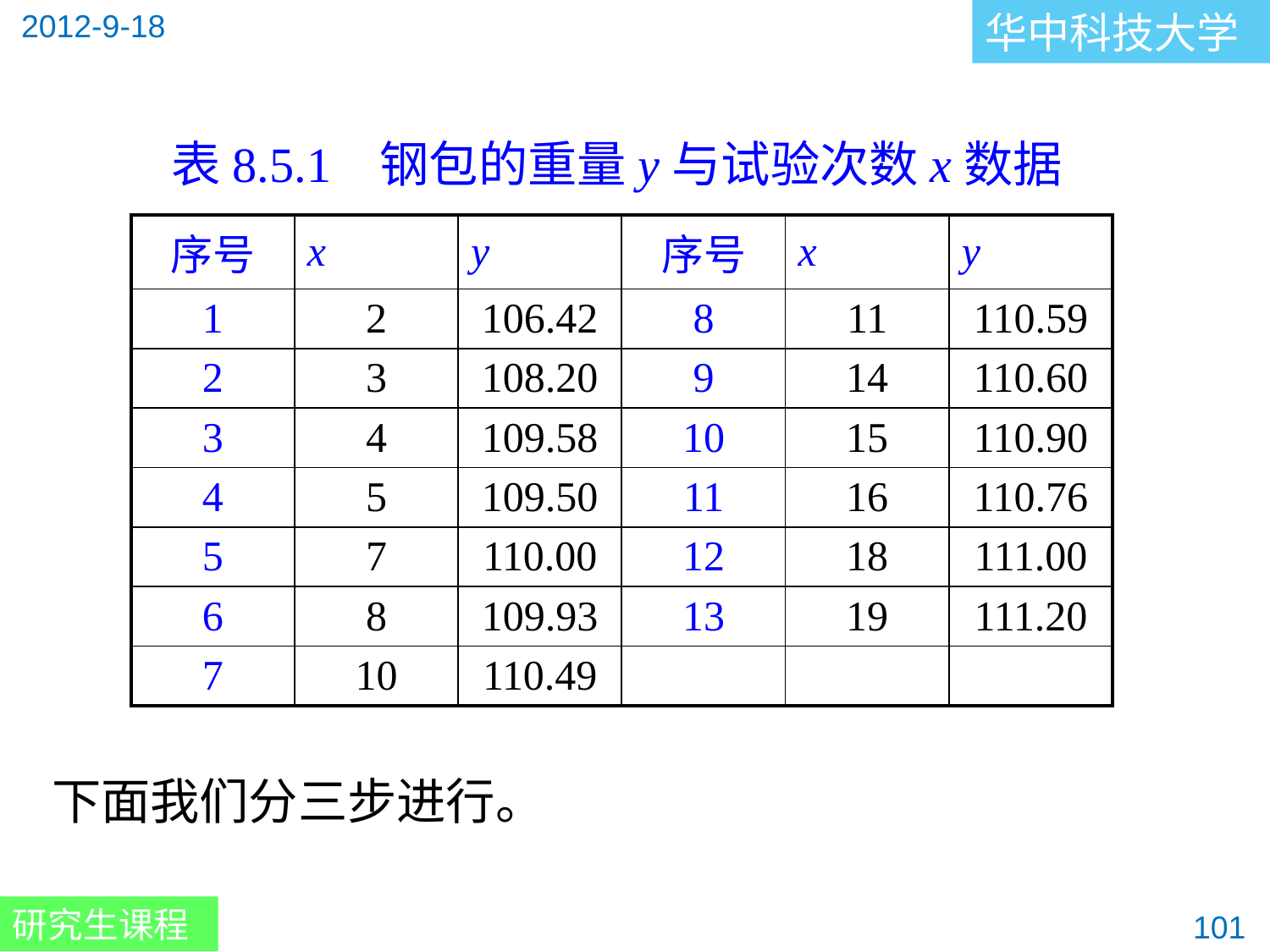

表8.5.1   钢包的重量y与试验次数x数据
| 序号 | x | y | 序号 | x | y |
| --- | --- | --- | --- | --- | --- |
| 1 | 2 | 106.42 | 8 | 11 | 110.59 |
| 2 | 3 | 108.20 | 9 | 14 | 110.60 |
| 3 | 4 | 109.58 | 10 | 15 | 110.90 |
| 4 | 5 | 109.50 | 11 | 16 | 110.76 |
| 5 | 7 | 110.00 | 12 | 18 | 111.00 |
| 6 | 8 | 109.93 | 13 | 19 | 111.20 |
| 7 | 10 | 110.49 |  |  |  |
下面我们分三步进行。